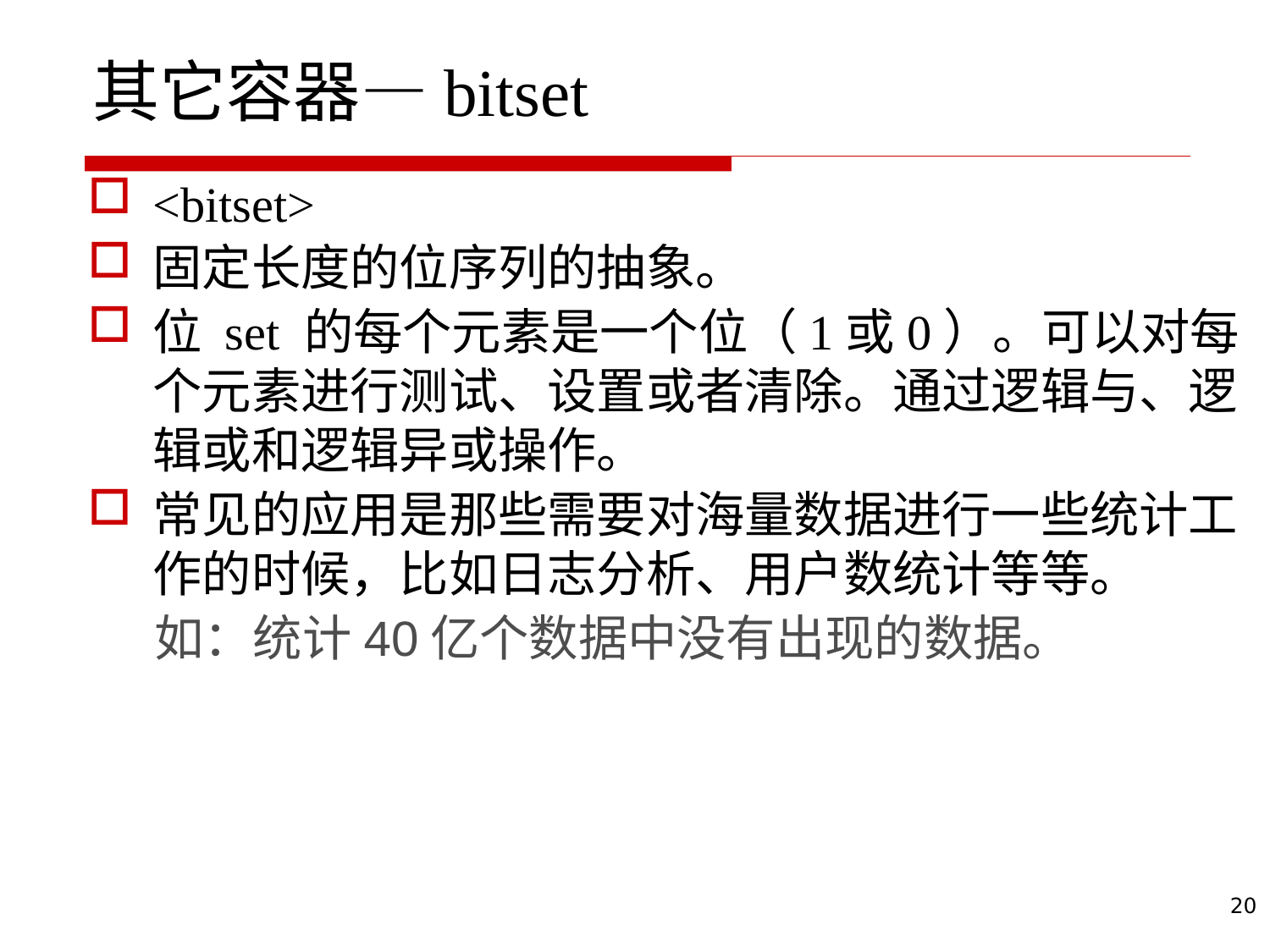

# 其它容器—bitset
<bitset>
固定长度的位序列的抽象。
位 set 的每个元素是一个位（1或0）。可以对每个元素进行测试、设置或者清除。通过逻辑与、逻辑或和逻辑异或操作。
常见的应用是那些需要对海量数据进行一些统计工作的时候，比如日志分析、用户数统计等等。
     如：统计40亿个数据中没有出现的数据。

20